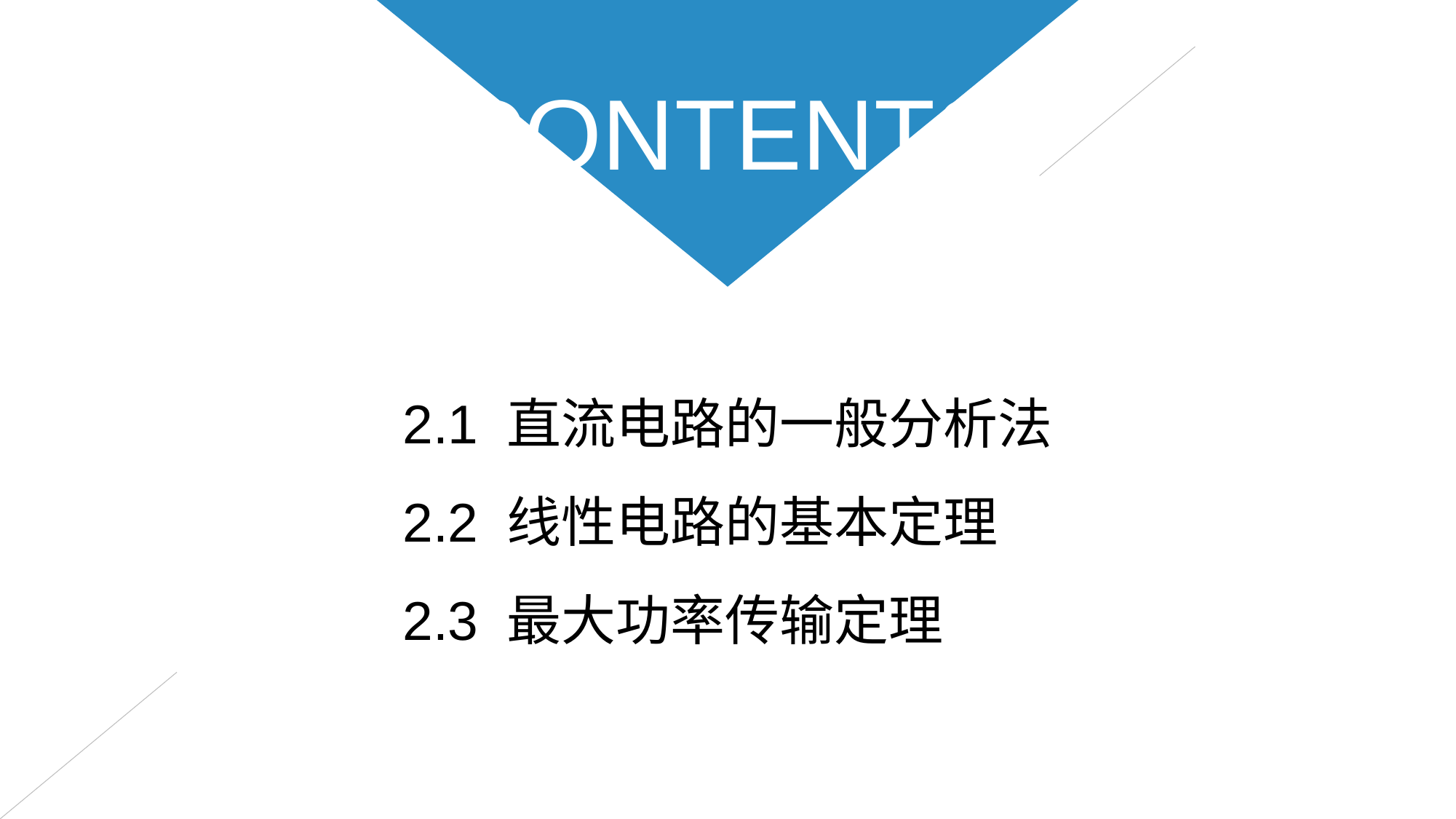

CONTENTS
2.1 直流电路的一般分析法
2.2 线性电路的基本定理
2.3 最大功率传输定理